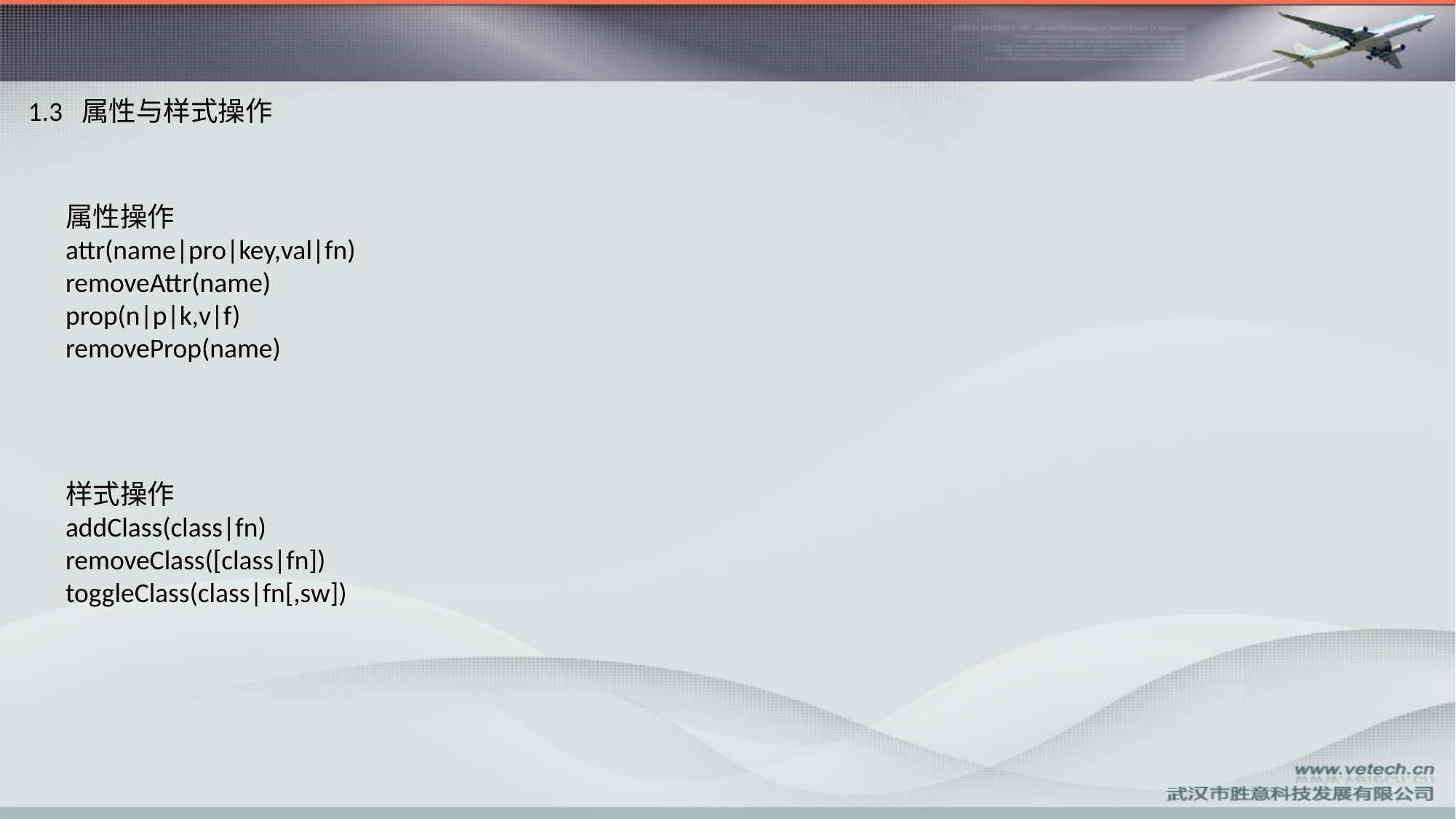

1.3  属性与样式操作
属性操作
attr(name|pro|key,val|fn)
removeAttr(name)
prop(n|p|k,v|f)
removeProp(name)
样式操作
addClass(class|fn)
removeClass([class|fn])
toggleClass(class|fn[,sw])